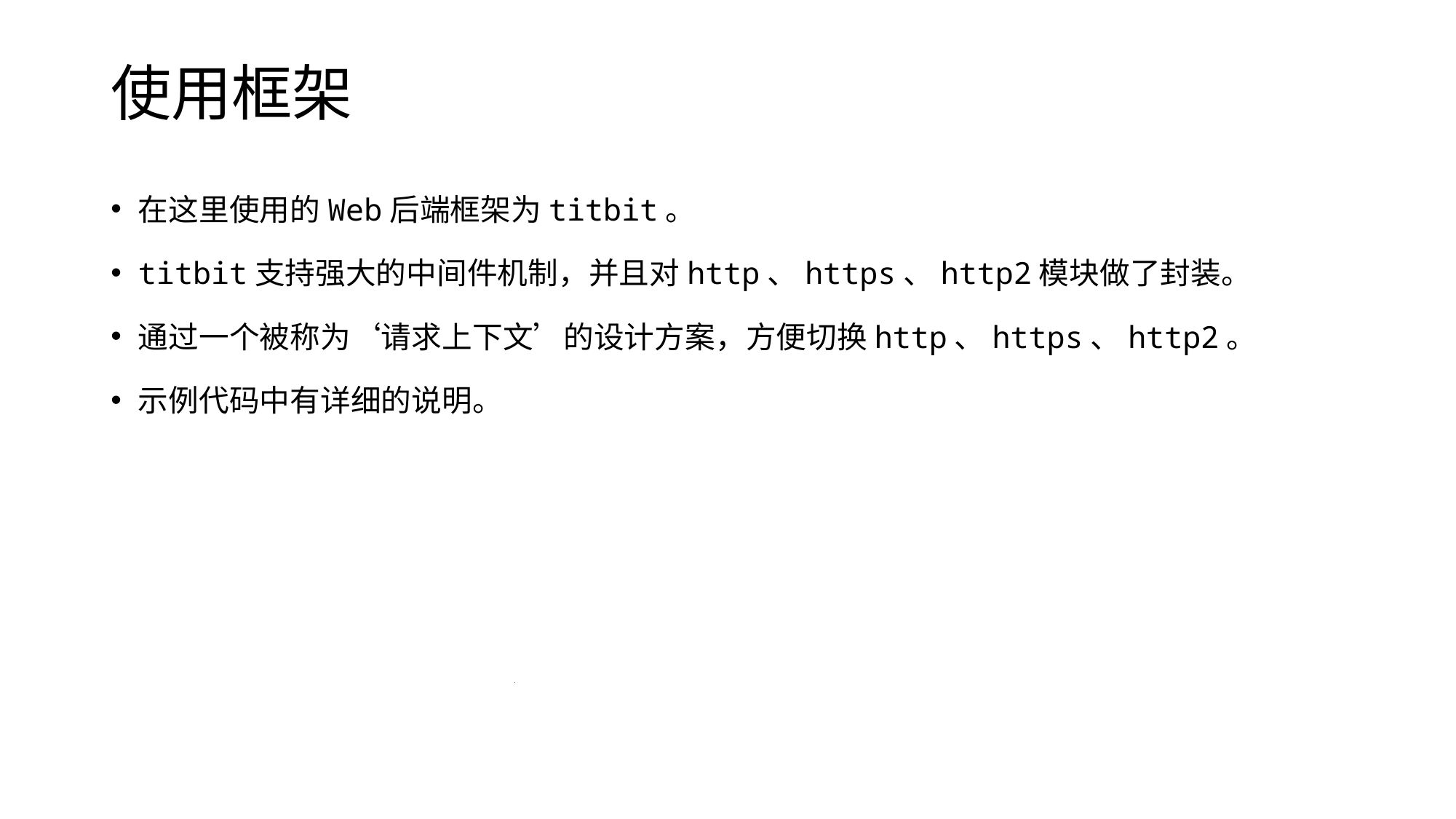

# 使用框架
在这里使用的Web后端框架为titbit。
titbit支持强大的中间件机制，并且对http、https、http2模块做了封装。
通过一个被称为‘请求上下文’的设计方案，方便切换http、https、http2。
示例代码中有详细的说明。